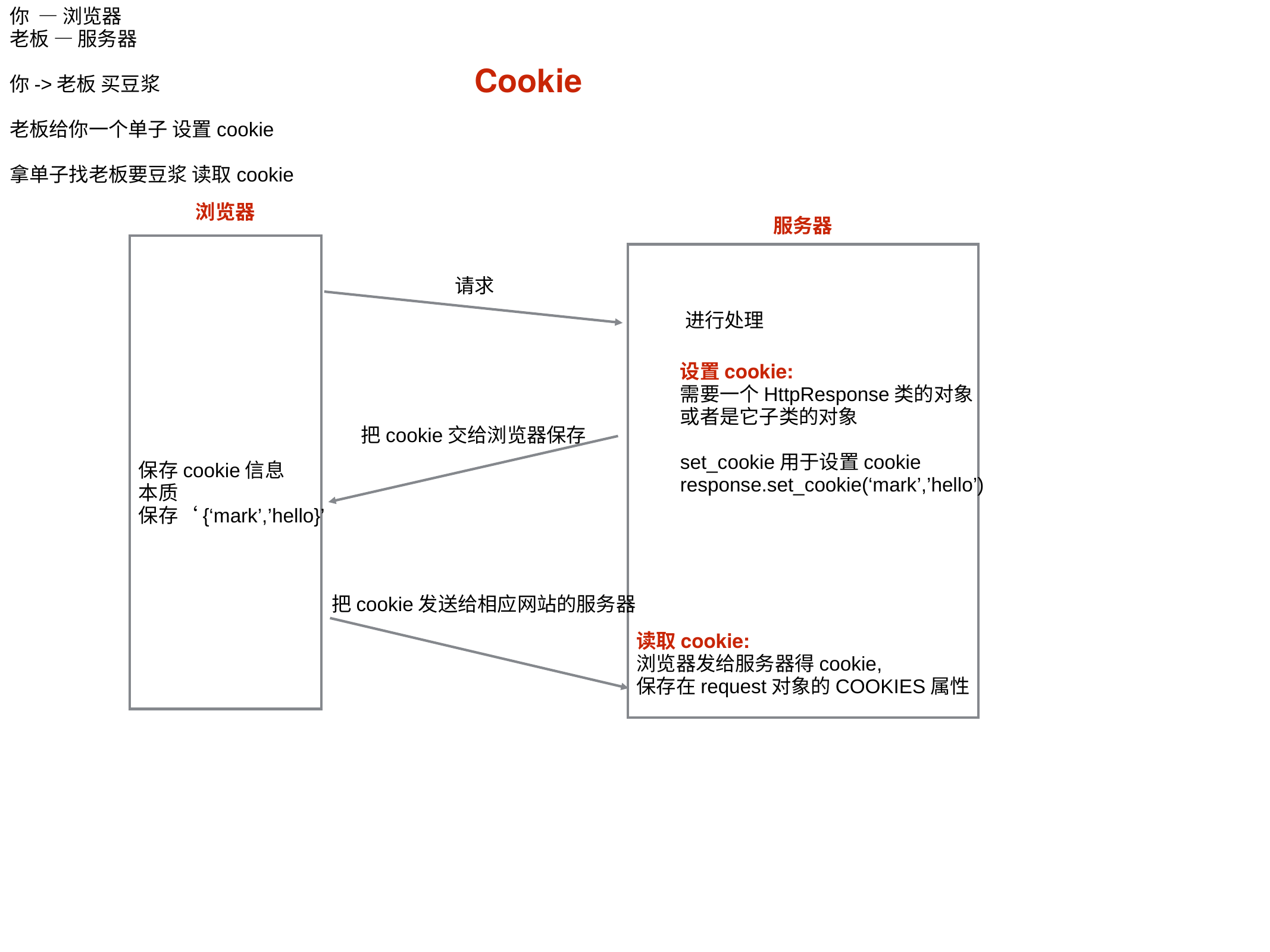

你  — 浏览器
老板 — 服务器

你->老板 买豆浆

老板给你一个单子 设置cookie

拿单子找老板要豆浆 读取cookie
Cookie
浏览器
服务器

请求

进行处理
设置cookie:
需要一个HttpResponse类的对象
或者是它子类的对象

set_cookie用于设置cookie
response.set_cookie(‘mark’,’hello’)
把cookie交给浏览器保存

保存cookie信息
本质
保存‘{‘mark’,’hello}’
把cookie发送给相应网站的服务器

读取cookie:
浏览器发给服务器得cookie,
保存在request对象的COOKIES属性